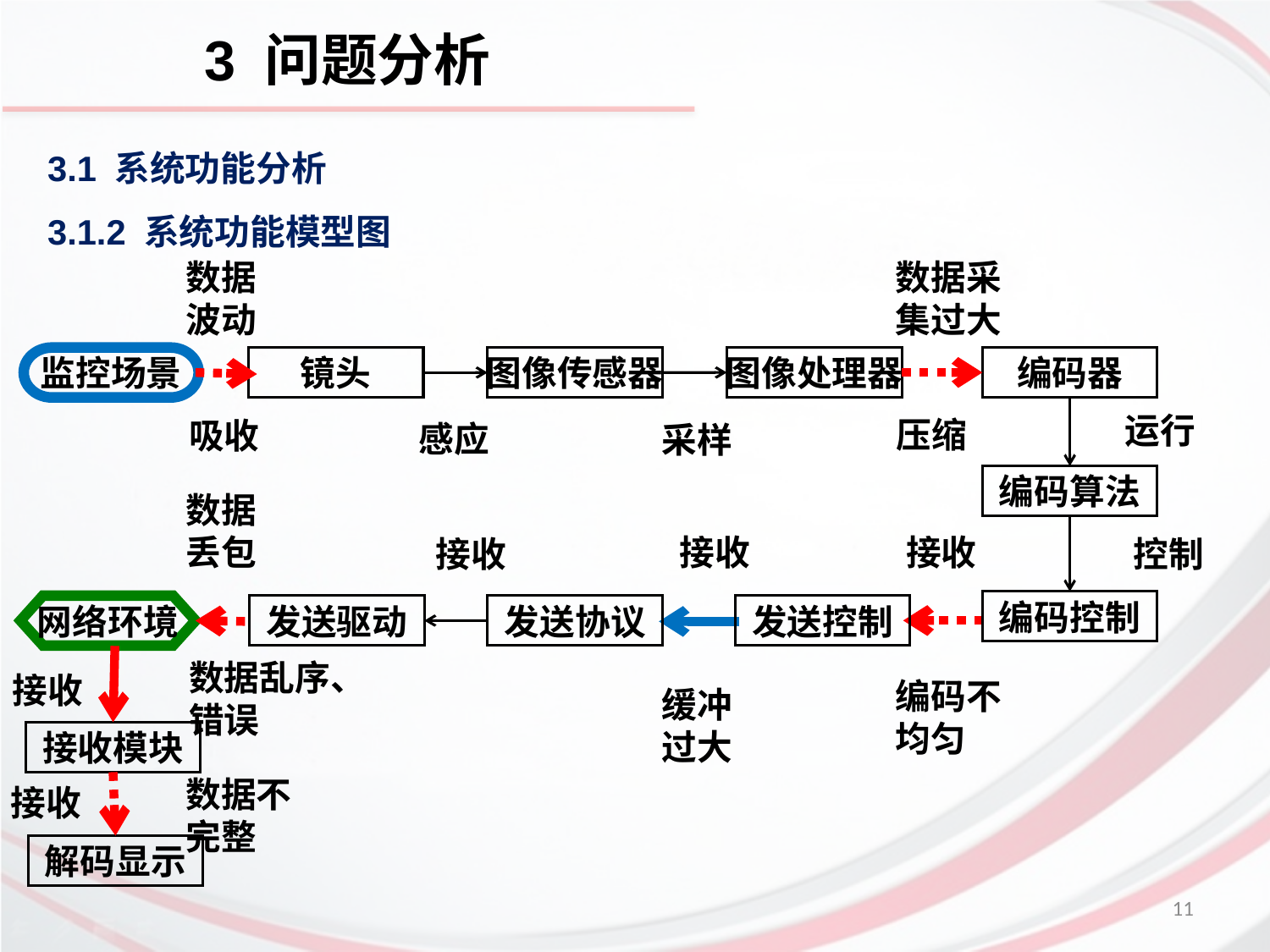

3 问题分析
3.1 系统功能分析
3.1.2 系统功能模型图
数据采集过大
数据波动
镜头
图像传感器
图像处理器
编码器
监控场景
运行
压缩
吸收
感应
采样
编码算法
数据
丢包
接收
接收
接收
控制
编码控制
发送协议
发送控制
网络环境
发送驱动
数据乱序、错误
接收
编码不均匀
缓冲过大
接收模块
数据不完整
接收
解码显示
11